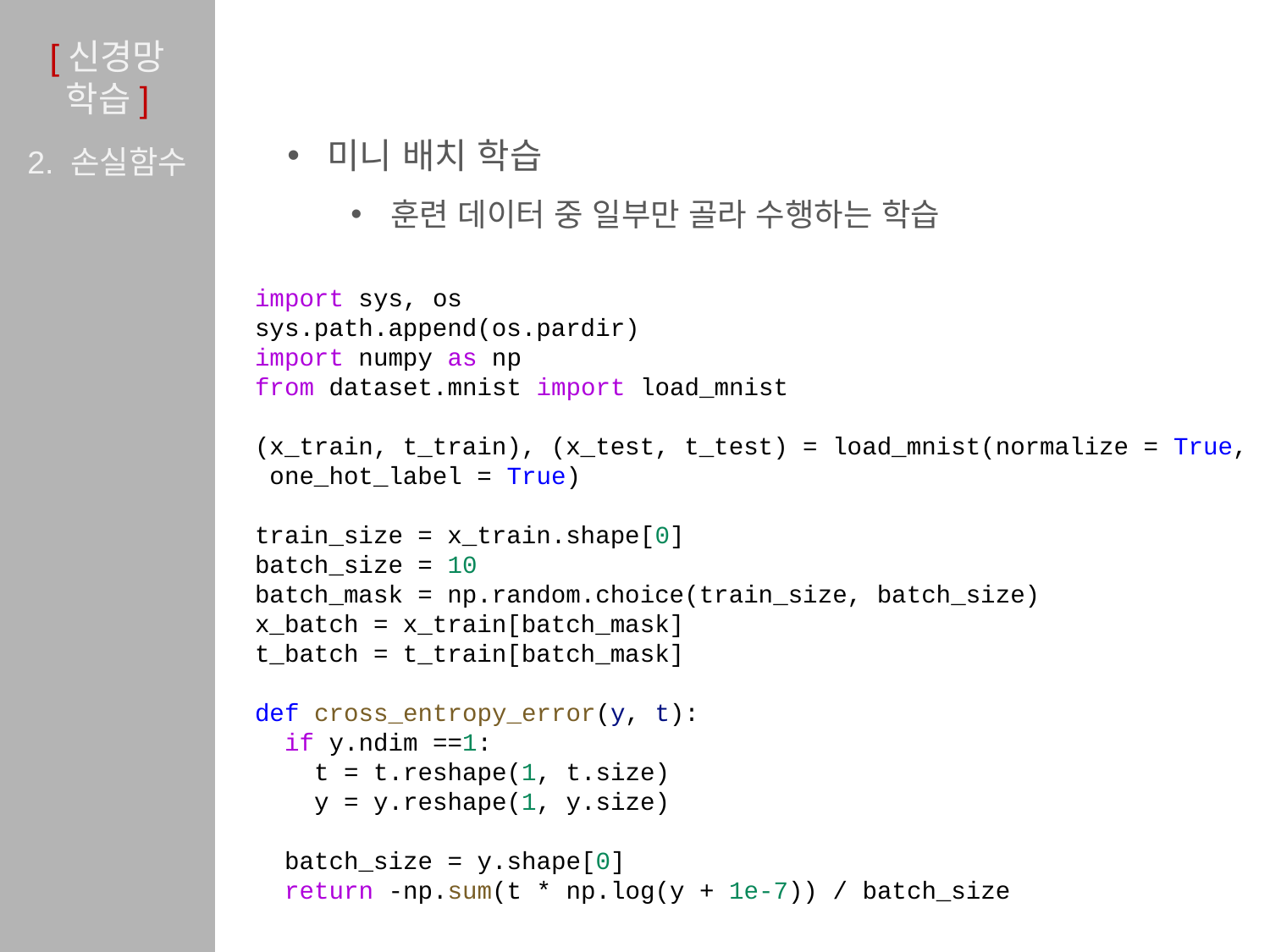

[신경망 학습]

미니 배치 학습
훈련 데이터 중 일부만 골라 수행하는 학습
2. 손실함수
import sys, os
sys.path.append(os.pardir)
import numpy as np
from dataset.mnist import load_mnist
(x_train, t_train), (x_test, t_test) = load_mnist(normalize = True, one_hot_label = True)
train_size = x_train.shape[0]
batch_size = 10
batch_mask = np.random.choice(train_size, batch_size)
x_batch = x_train[batch_mask]
t_batch = t_train[batch_mask]
def cross_entropy_error(y, t):
  if y.ndim ==1:
    t = t.reshape(1, t.size)
    y = y.reshape(1, y.size)
  batch_size = y.shape[0]
  return -np.sum(t * np.log(y + 1e-7)) / batch_size